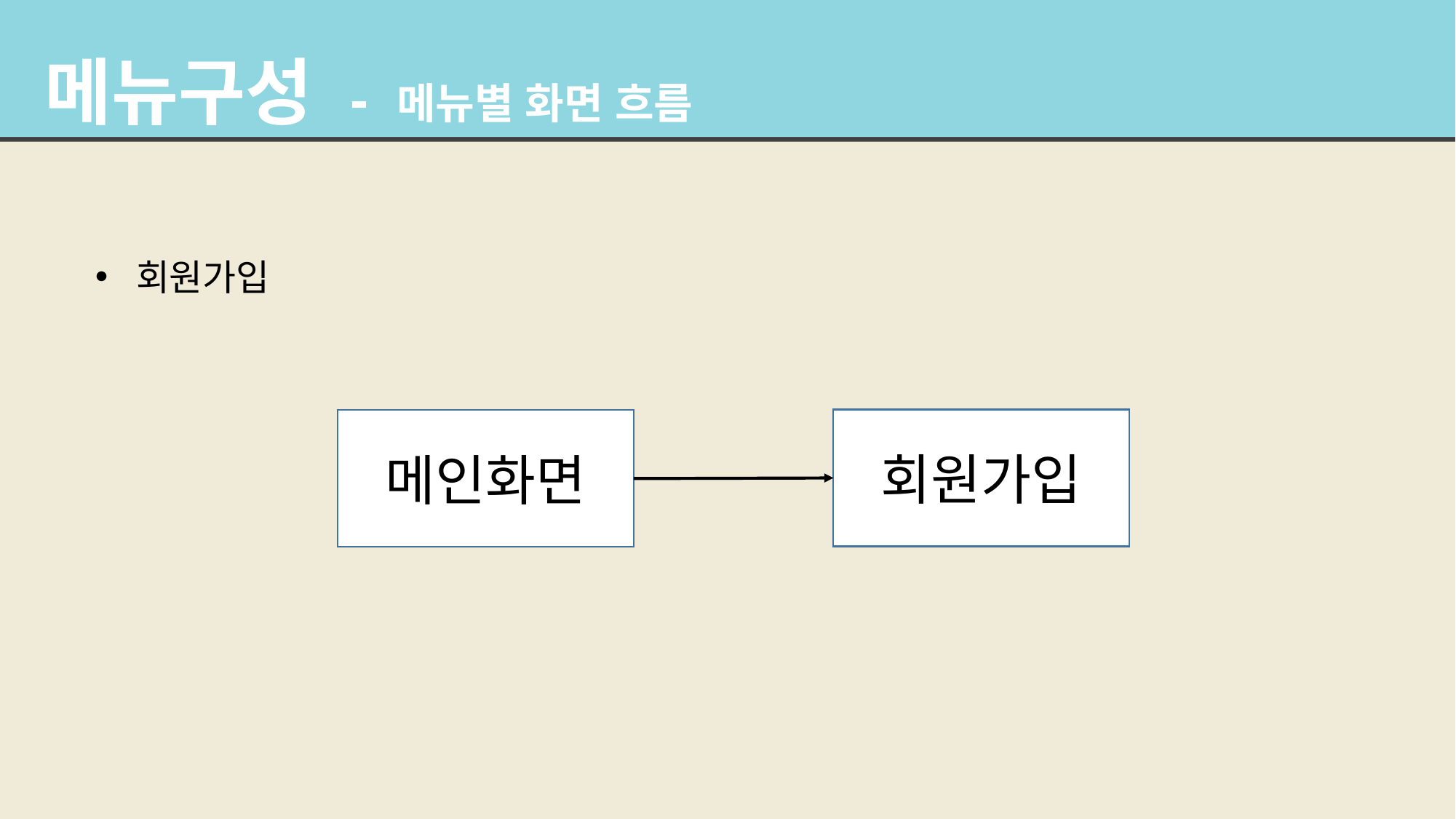

메뉴구성 - 메뉴별 화면 흐름
회원가입
회원가입
메인화면